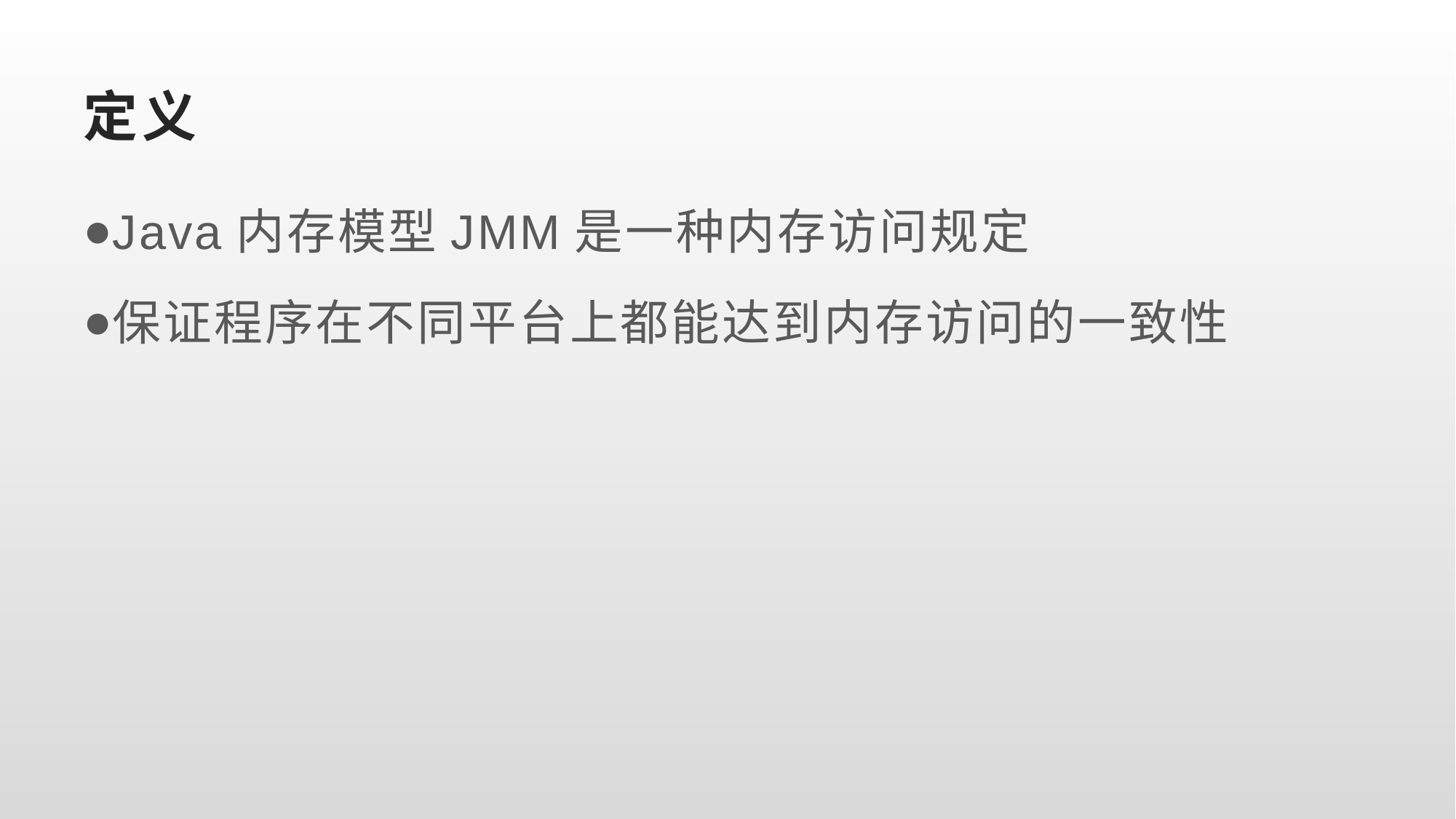

# 定义
Java内存模型JMM是一种内存访问规定
保证程序在不同平台上都能达到内存访问的一致性